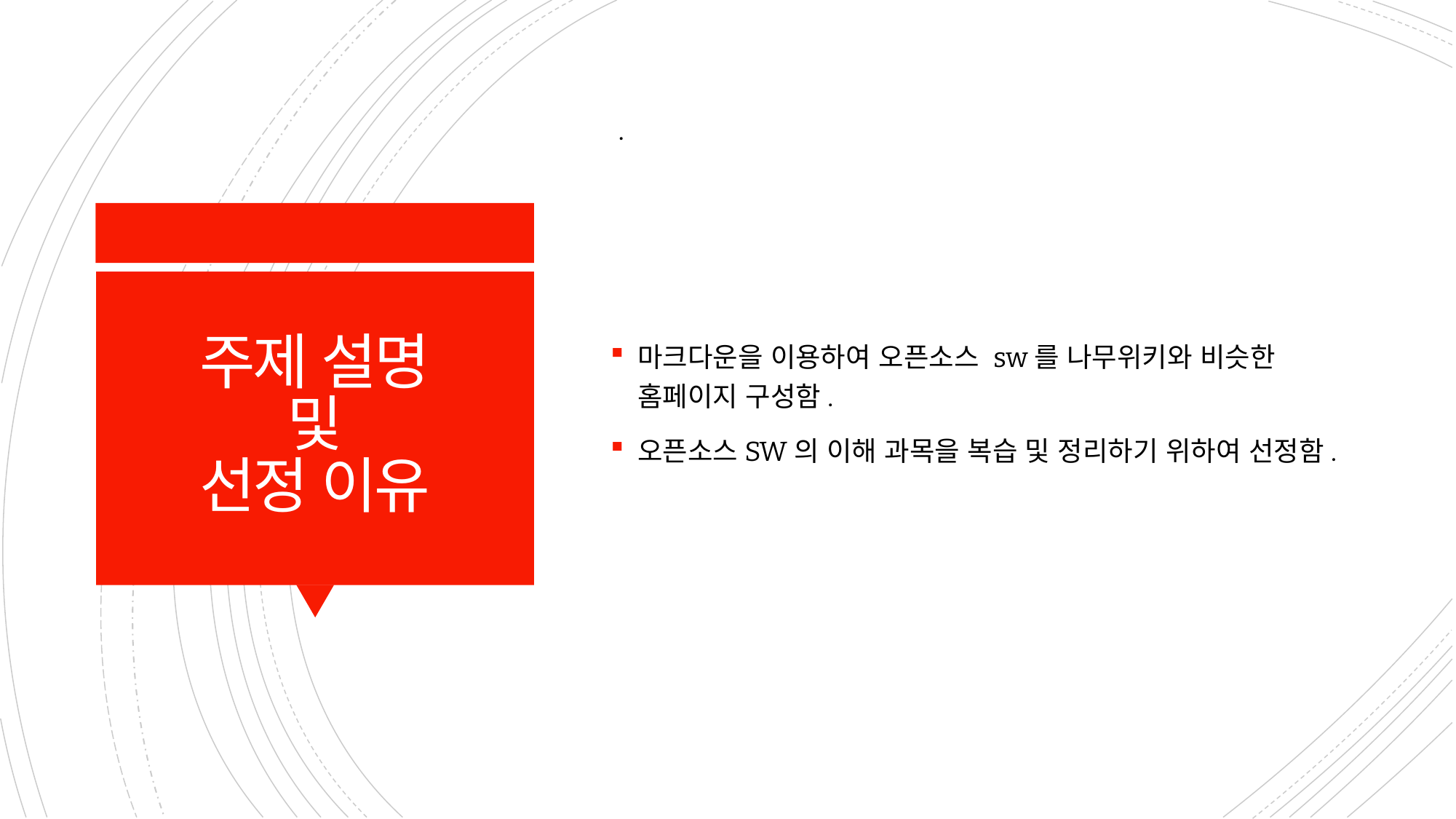

.
마크다운을 이용하여 오픈소스 sw를 나무위키와 비슷한 홈페이지 구성함.
오픈소스SW의 이해 과목을 복습 및 정리하기 위하여 선정함.

# 주제 설명 및 선정 이유